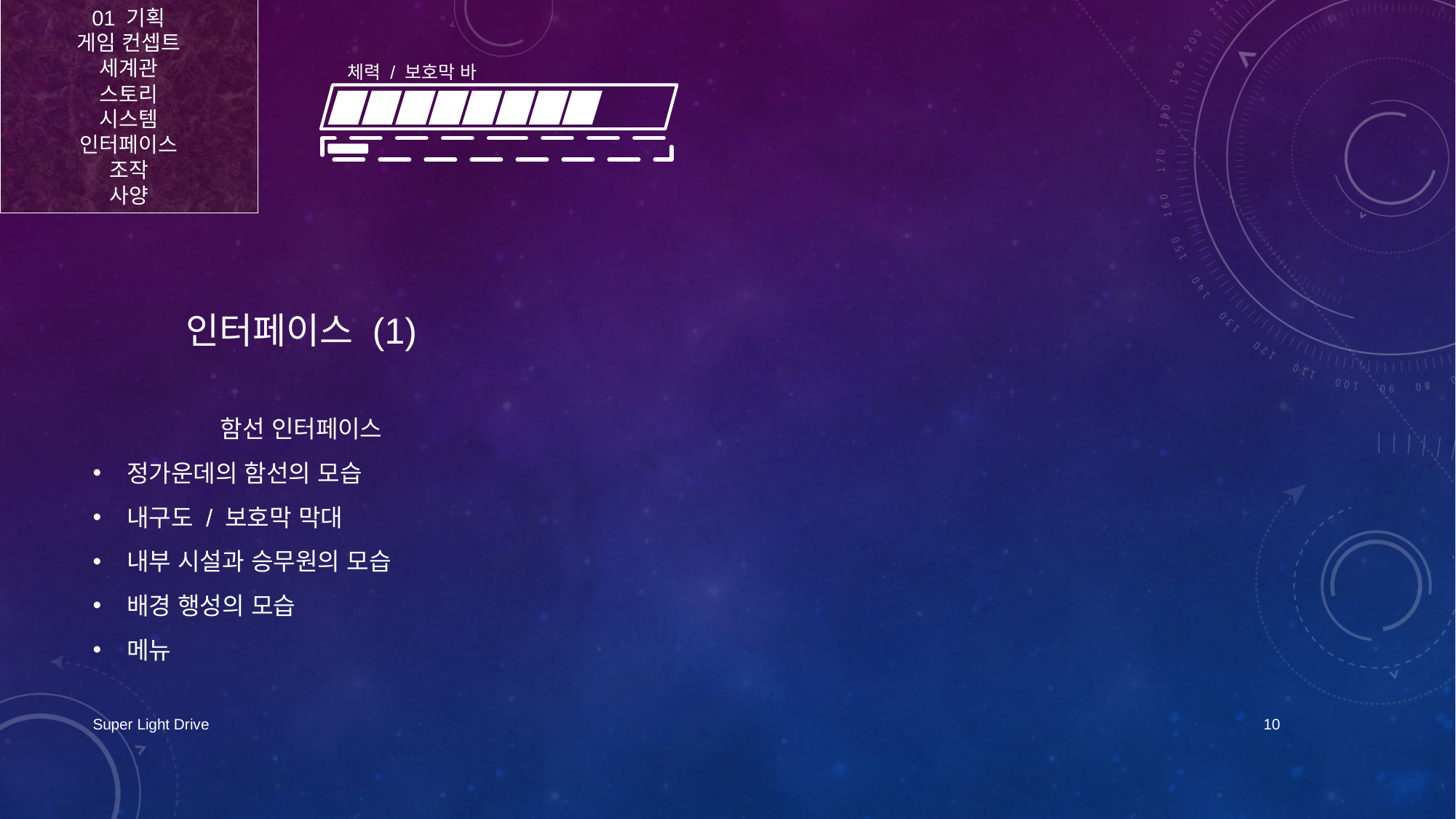

01 기획
게임 컨셉트
세계관
스토리
시스템
인터페이스
조작
사양
체력 / 보호막 바

# 인터페이스 (1)
함선 인터페이스
정가운데의 함선의 모습
내구도 / 보호막 막대
내부 시설과 승무원의 모습
배경 행성의 모습
메뉴
Super Light Drive
10